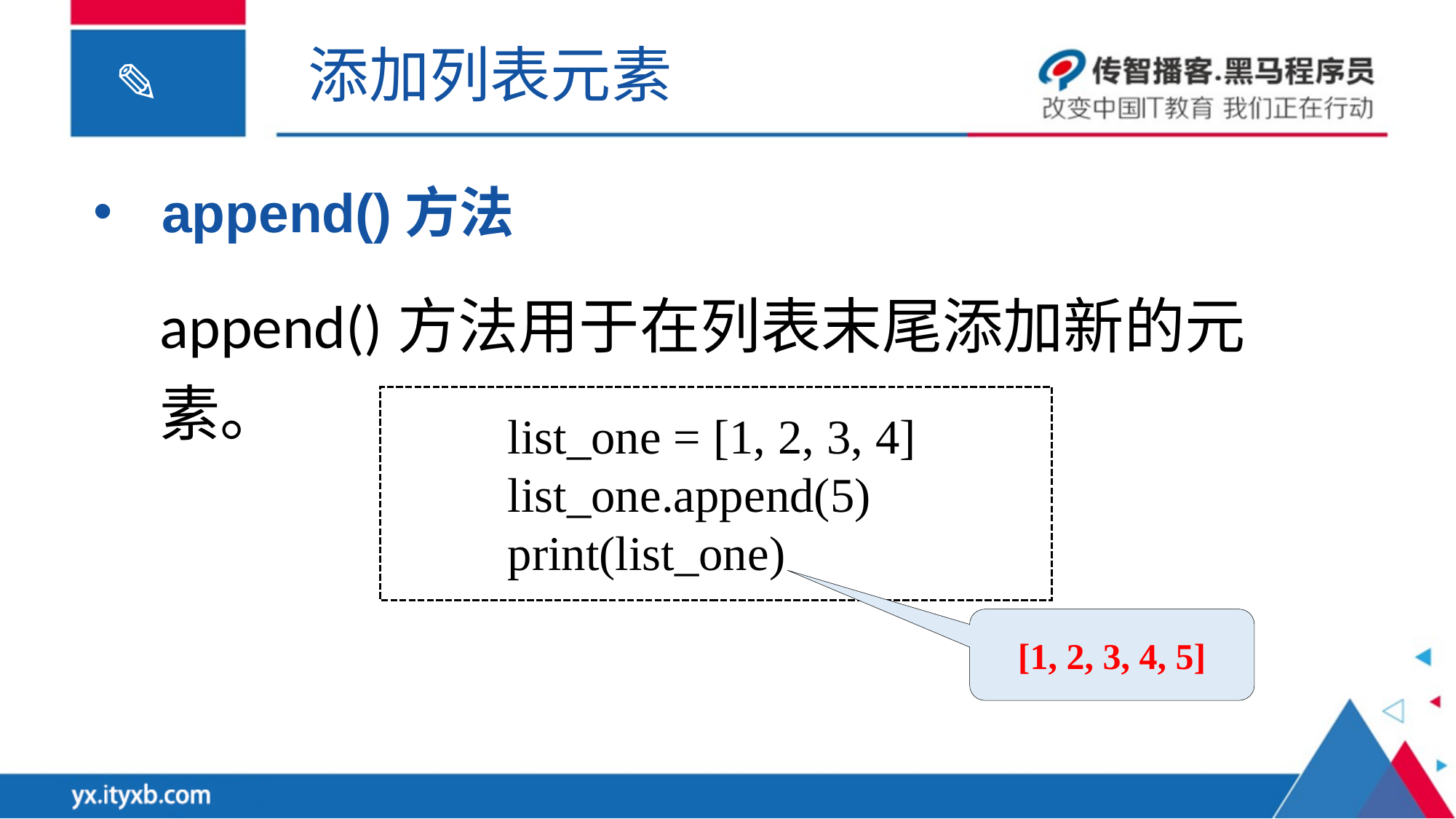

添加列表元素
append()方法
append()方法用于在列表末尾添加新的元素。

list_one = [1, 2, 3, 4]
list_one.append(5)
print(list_one)
[1, 2, 3, 4, 5]